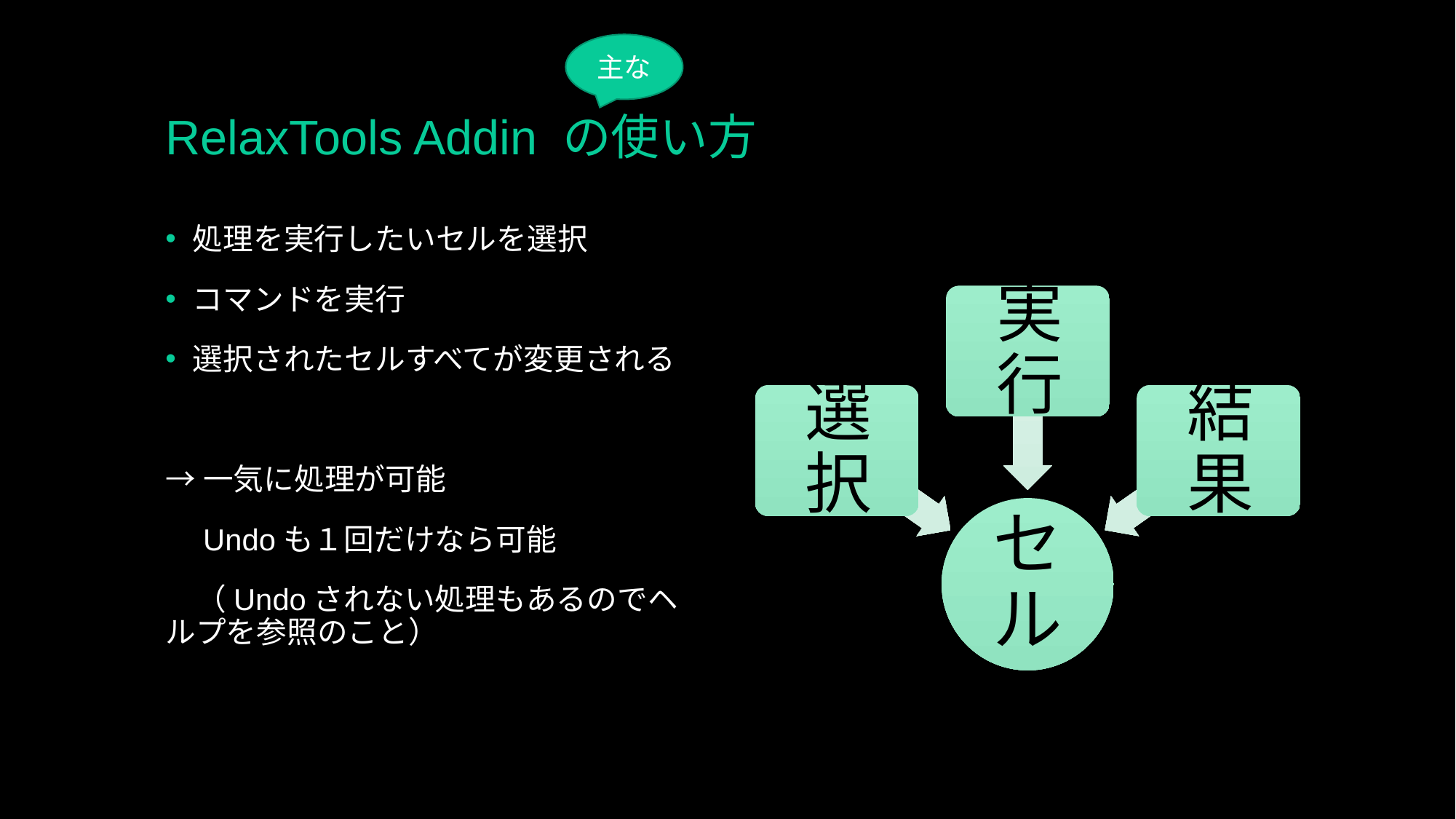

主な
# RelaxTools Addin の使い方
処理を実行したいセルを選択
コマンドを実行
選択されたセルすべてが変更される

→一気に処理が可能
　Undoも１回だけなら可能
　（Undoされない処理もあるのでヘルプを参照のこと）
セル
選択
実行
結果